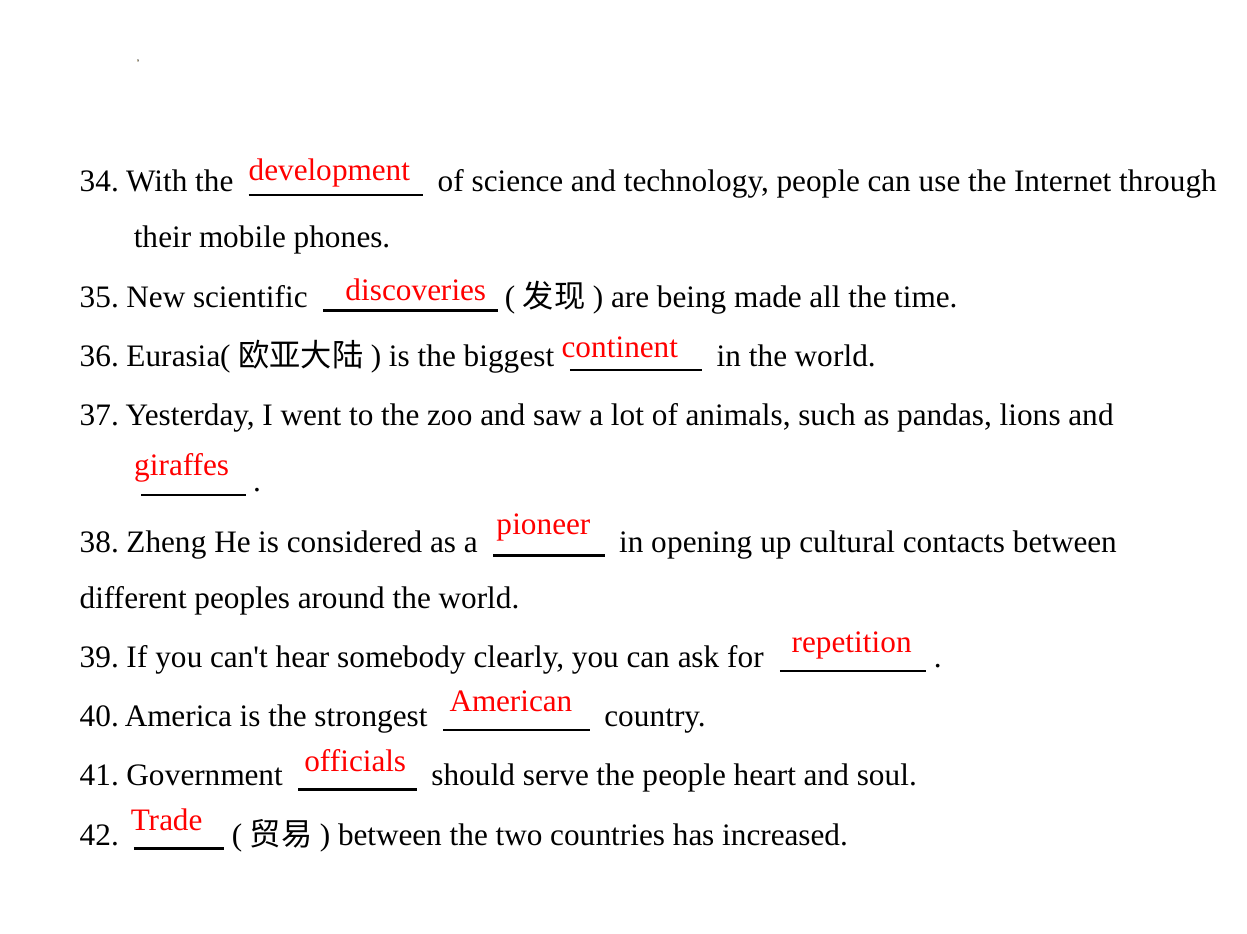

34. With the 　　                 of science and technology, people can use the Internet through
       their mobile phones.
35. New scientific 　　                (发现) are being made all the time.
36. Eurasia(欧亚大陆) is the biggest 　　           in the world.
37. Yesterday, I went to the zoo and saw a lot of animals, such as pandas, lions and
     　　      .
38. Zheng He is considered as a 　　        in opening up cultural contacts between
different peoples around the world.
39. If you can't hear somebody clearly, you can ask for 　　            .
40. America is the strongest 　　             country.
41. Government 　　         should serve the people heart and soul.
42. 　　    (贸易) between the two countries has increased.
development
discoveries
continent
giraffes
pioneer
repetition
American
officials
Trade